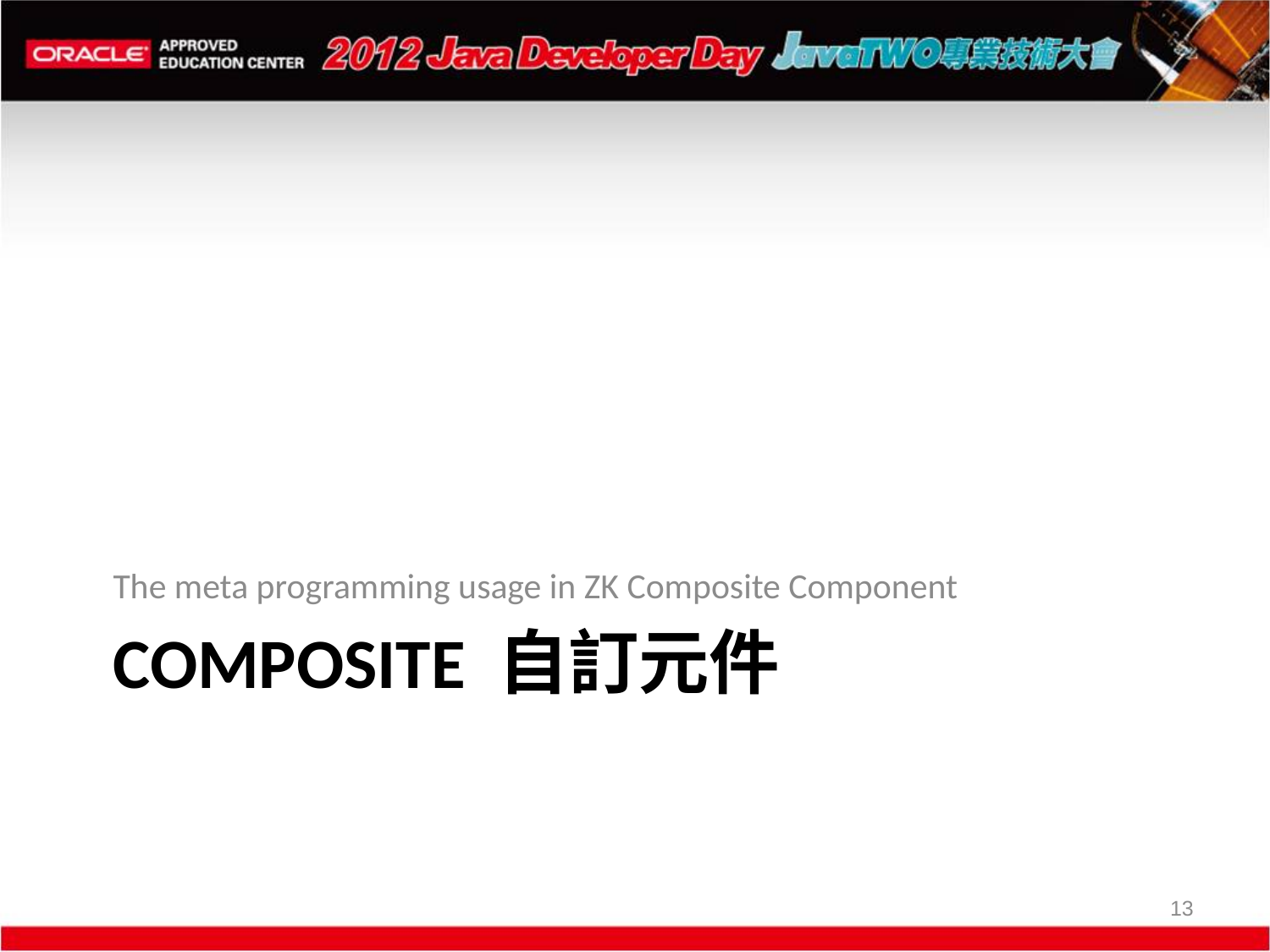

The meta programming usage in ZK Composite Component
# Composite 自訂元件
13